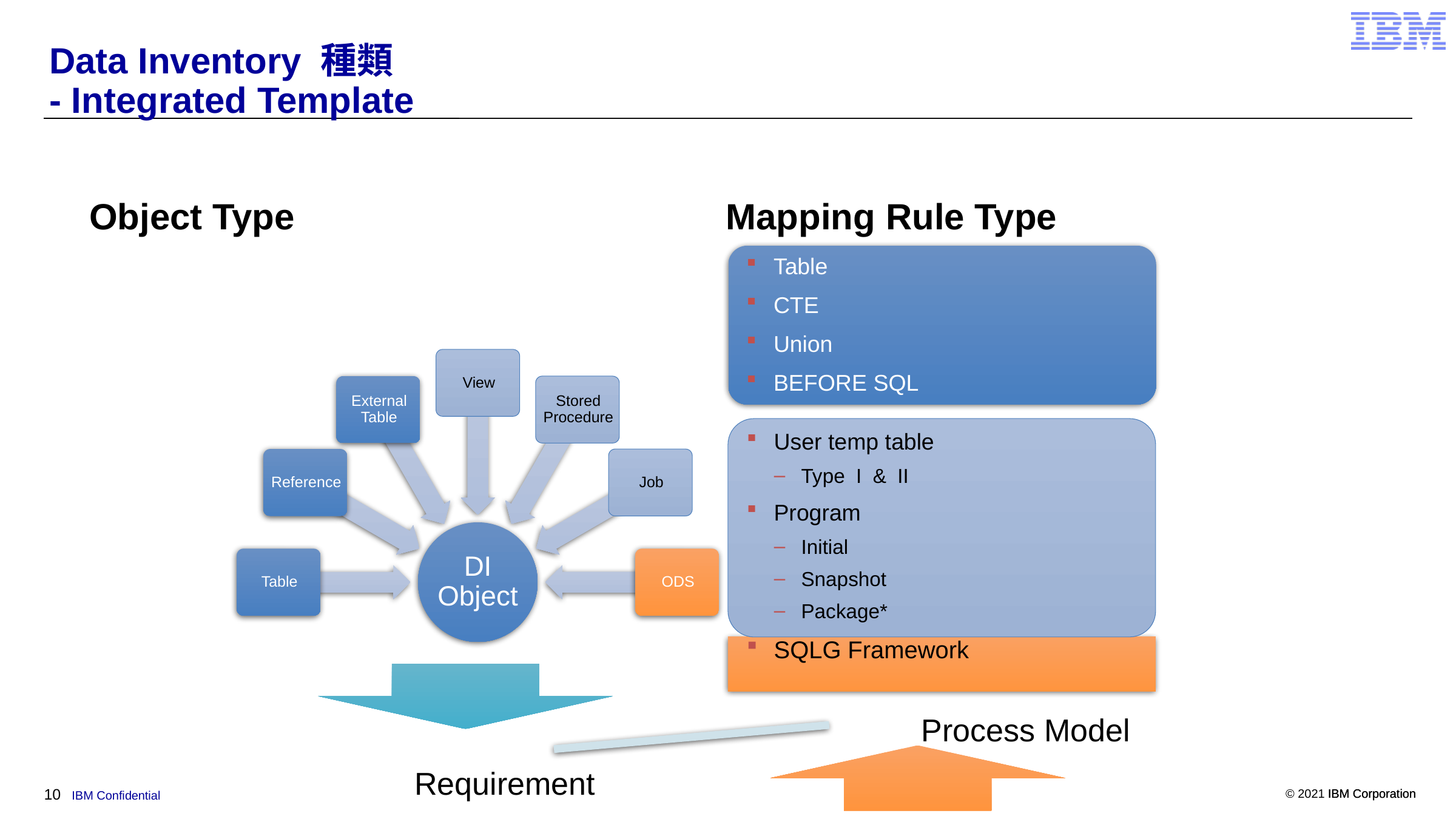

# Data Inventory 種類 - Integrated Template
Object Type
Mapping Rule Type

Table
CTE
Union
BEFORE SQL
DI Object
Table
Reference
External Table
View
Stored Procedure
Job
ODS

User temp table
Type  I  &  II
Program
Initial
Snapshot
Package*
SQLG Framework

Process Model
Requirement